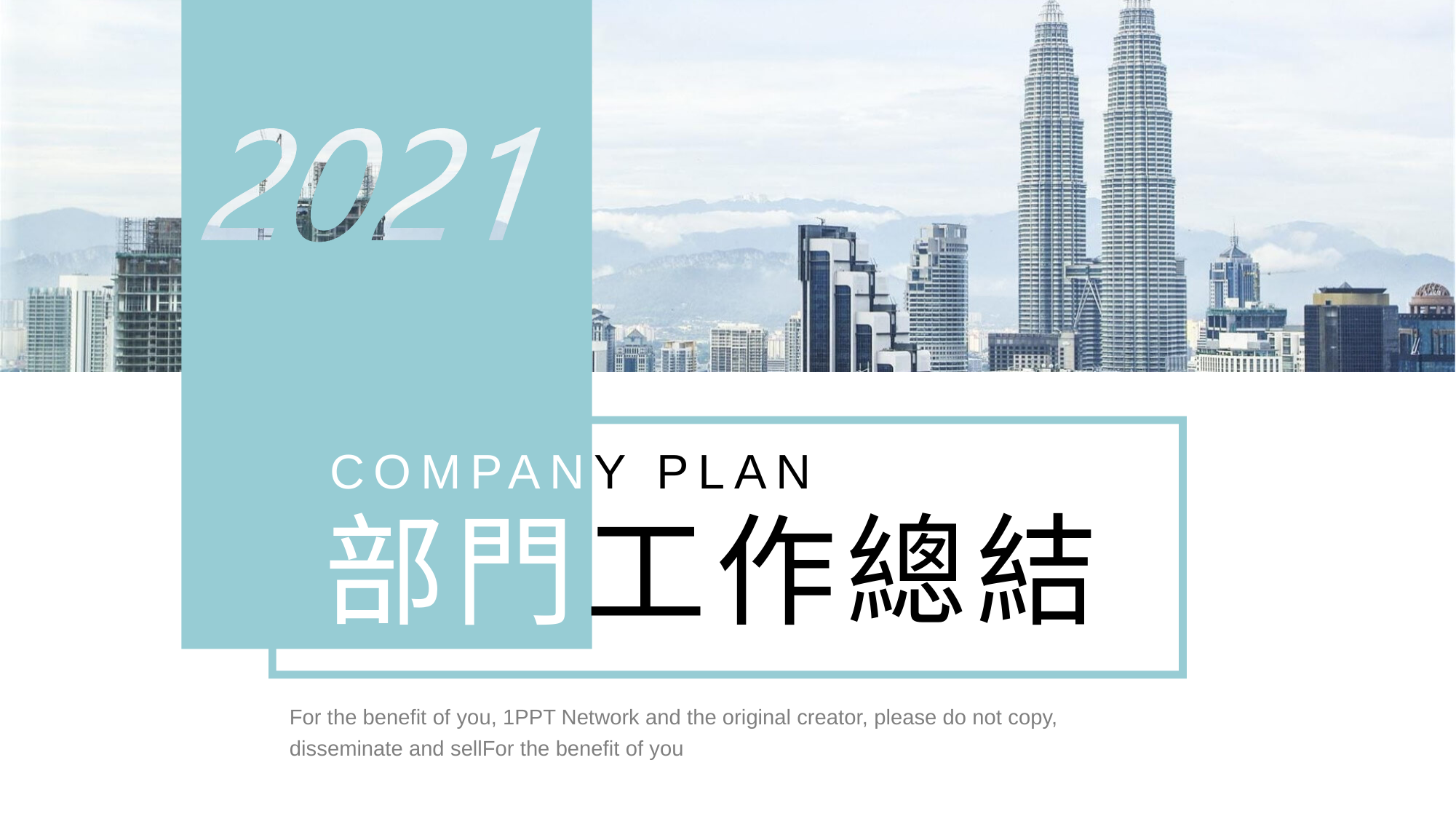

COMPANY PLAN
部門工作總結
For the benefit of you, 1PPT Network and the original creator, please do not copy,
disseminate and sellFor the benefit of you